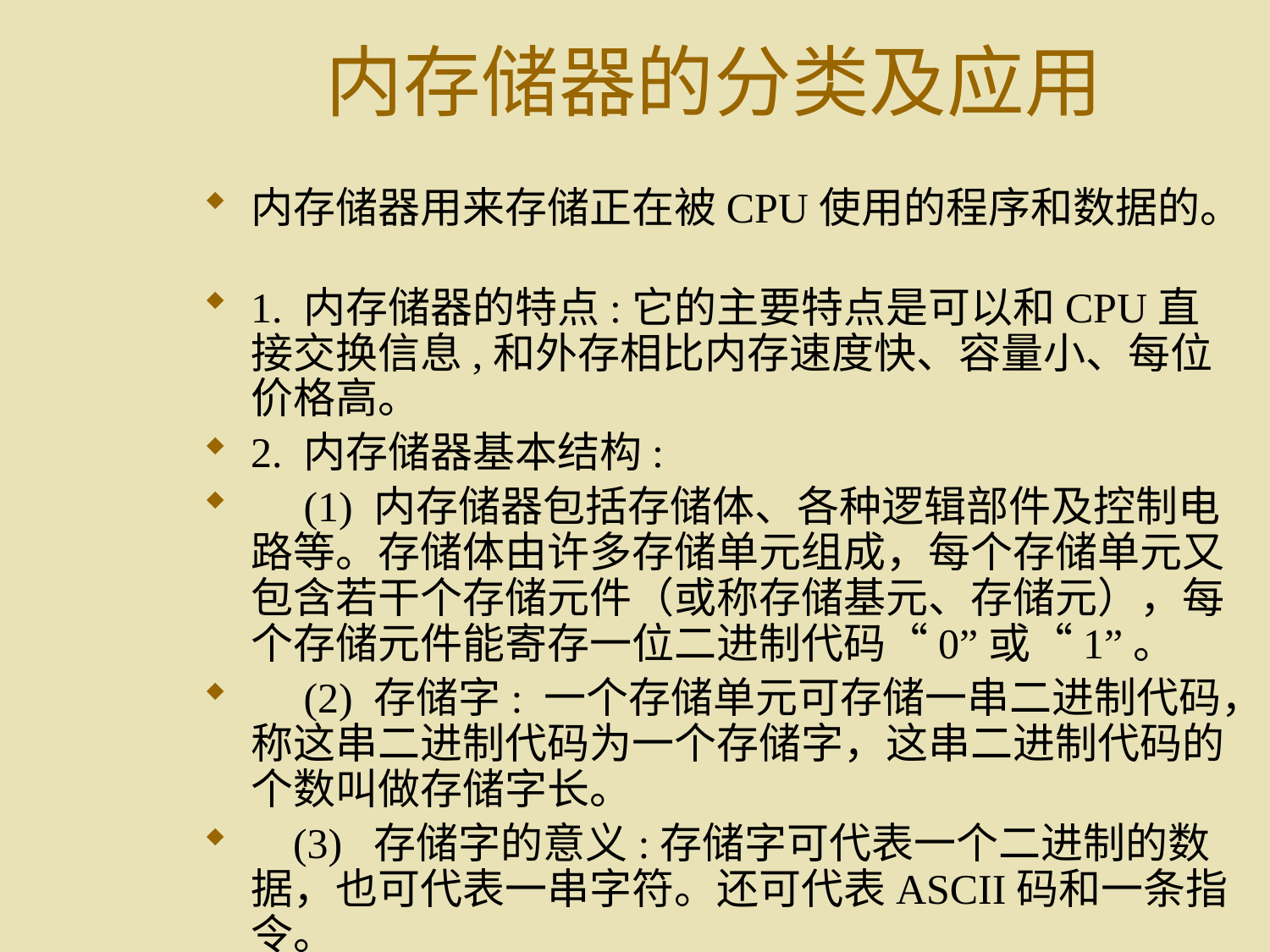

# 内存储器的分类及应用
内存储器用来存储正在被CPU使用的程序和数据的。
1. 内存储器的特点:它的主要特点是可以和CPU直接交换信息,和外存相比内存速度快、容量小、每位价格高。
2. 内存储器基本结构:
     (1) 内存储器包括存储体、各种逻辑部件及控制电路等。存储体由许多存储单元组成，每个存储单元又包含若干个存储元件（或称存储基元、存储元），每个存储元件能寄存一位二进制代码“0”或“1”。
     (2) 存储字: 一个存储单元可存储一串二进制代码，称这串二进制代码为一个存储字，这串二进制代码的个数叫做存储字长。
    (3)  存储字的意义:存储字可代表一个二进制的数据，也可代表一串字符。还可代表ASCII码和一条指令。